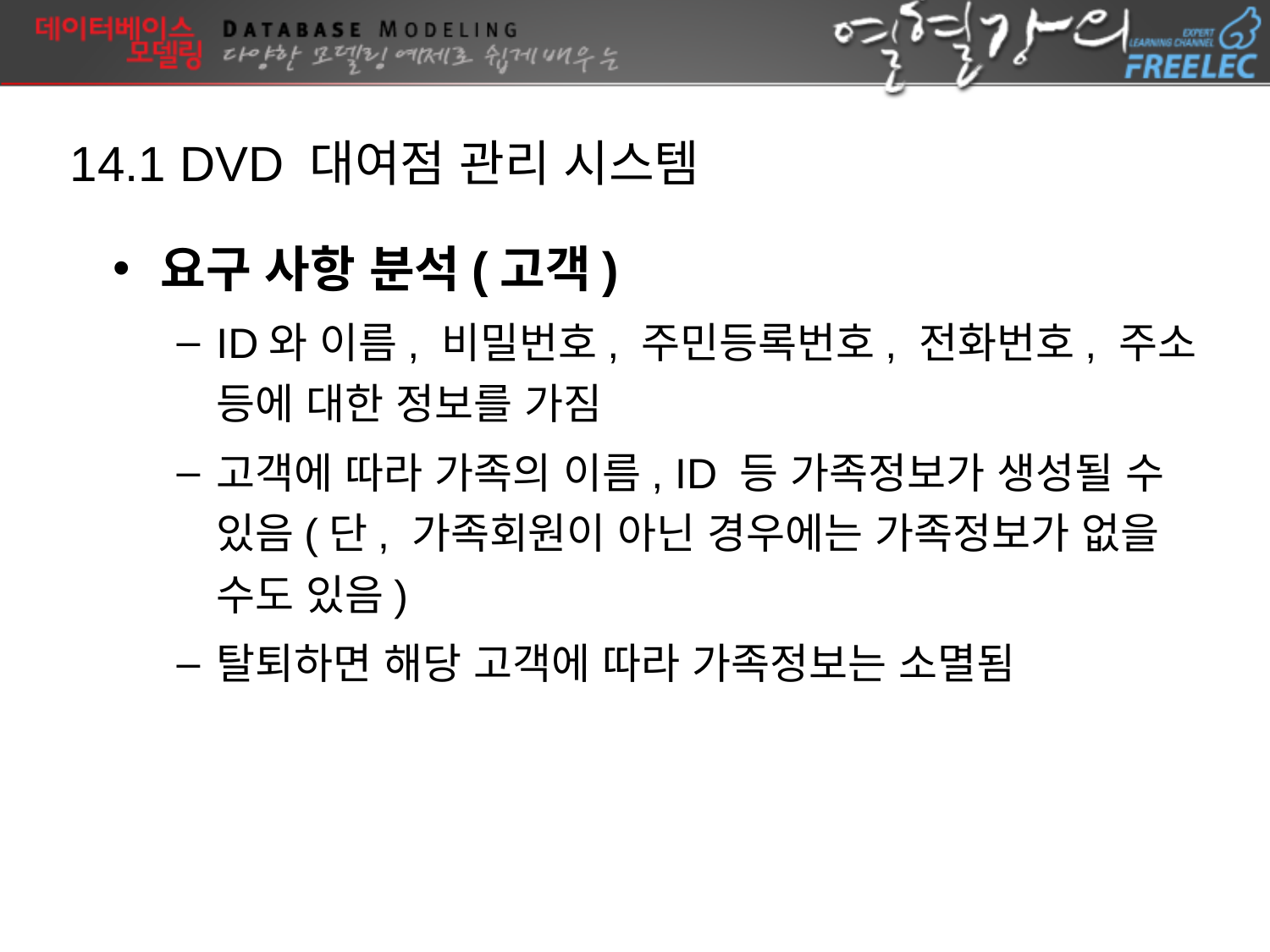

14.1 DVD 대여점 관리 시스템
요구 사항 분석(고객)
ID와 이름, 비밀번호, 주민등록번호, 전화번호, 주소 등에 대한 정보를 가짐
고객에 따라 가족의 이름, ID 등 가족정보가 생성될 수 있음(단, 가족회원이 아닌 경우에는 가족정보가 없을 수도 있음)
탈퇴하면 해당 고객에 따라 가족정보는 소멸됨